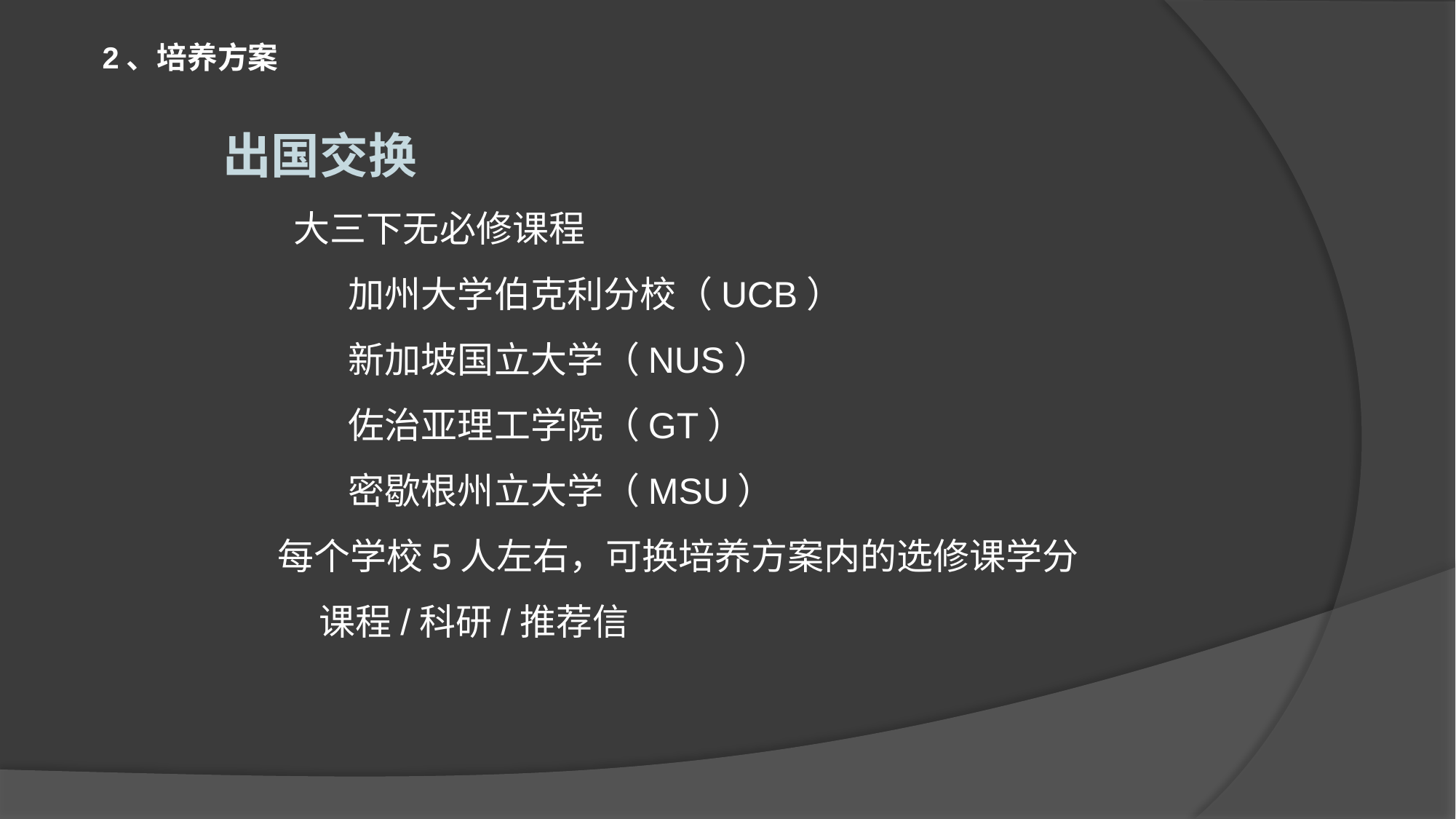

2、培养方案

出国交换
大三下无必修课程
加州大学伯克利分校（UCB）
新加坡国立大学（NUS）
佐治亚理工学院（GT）
密歇根州立大学（MSU）
每个学校5人左右，可换培养方案内的选修课学分
  课程/科研/推荐信